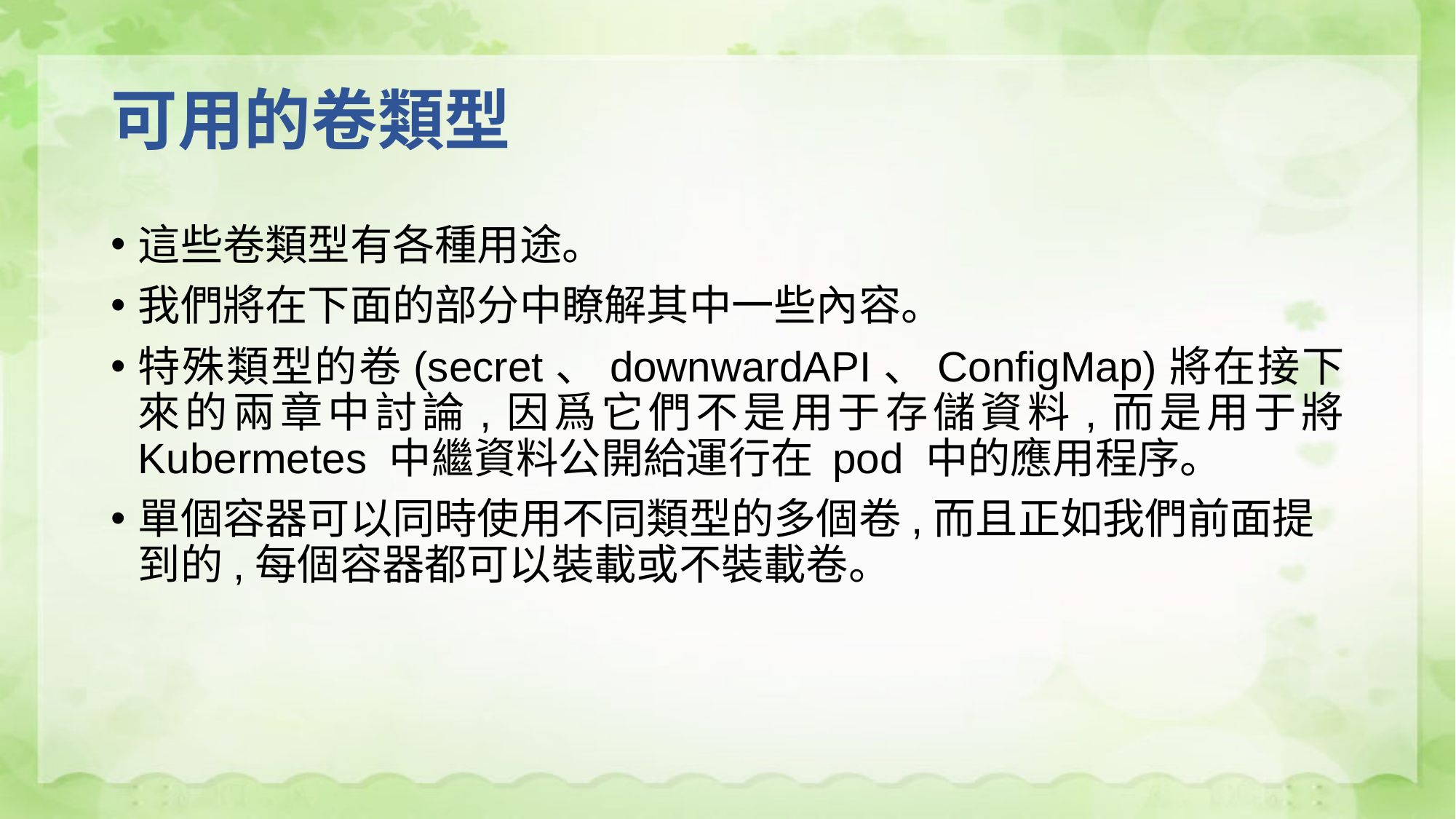

# 可用的卷類型
這些卷類型有各種用途。
我們將在下面的部分中瞭解其中一些內容。
特殊類型的卷(secret、downwardAPI、ConfigMap)將在接下來的兩章中討論,因爲它們不是用于存儲資料,而是用于將 Kubermetes 中繼資料公開給運行在 pod 中的應用程序。
單個容器可以同時使用不同類型的多個卷,而且正如我們前面提到的,每個容器都可以裝載或不裝載卷。